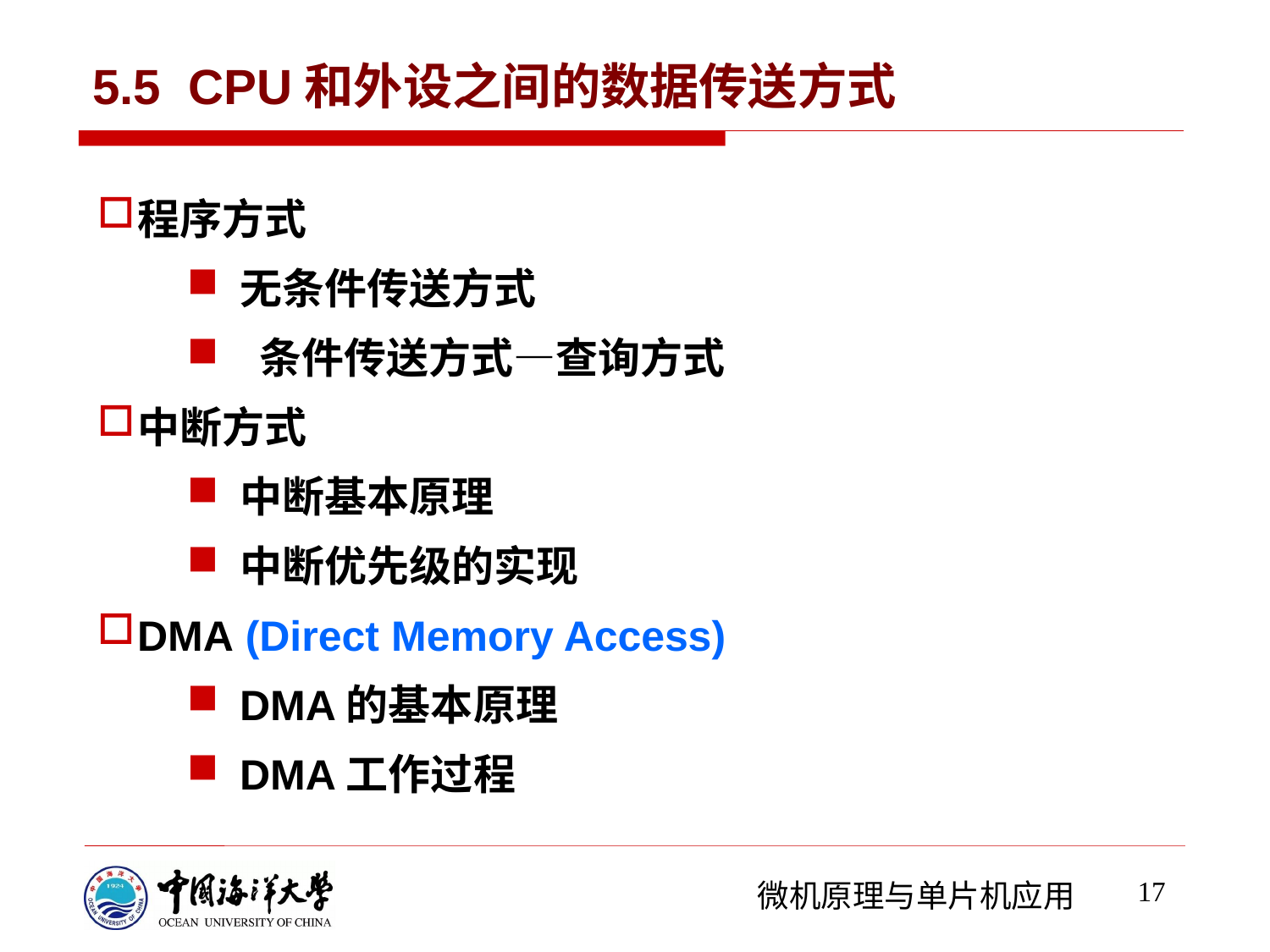

# 5.5  CPU和外设之间的数据传送方式
程序方式
无条件传送方式
 条件传送方式—查询方式
中断方式
中断基本原理
中断优先级的实现
DMA (Direct Memory Access)
DMA的基本原理
DMA工作过程

17